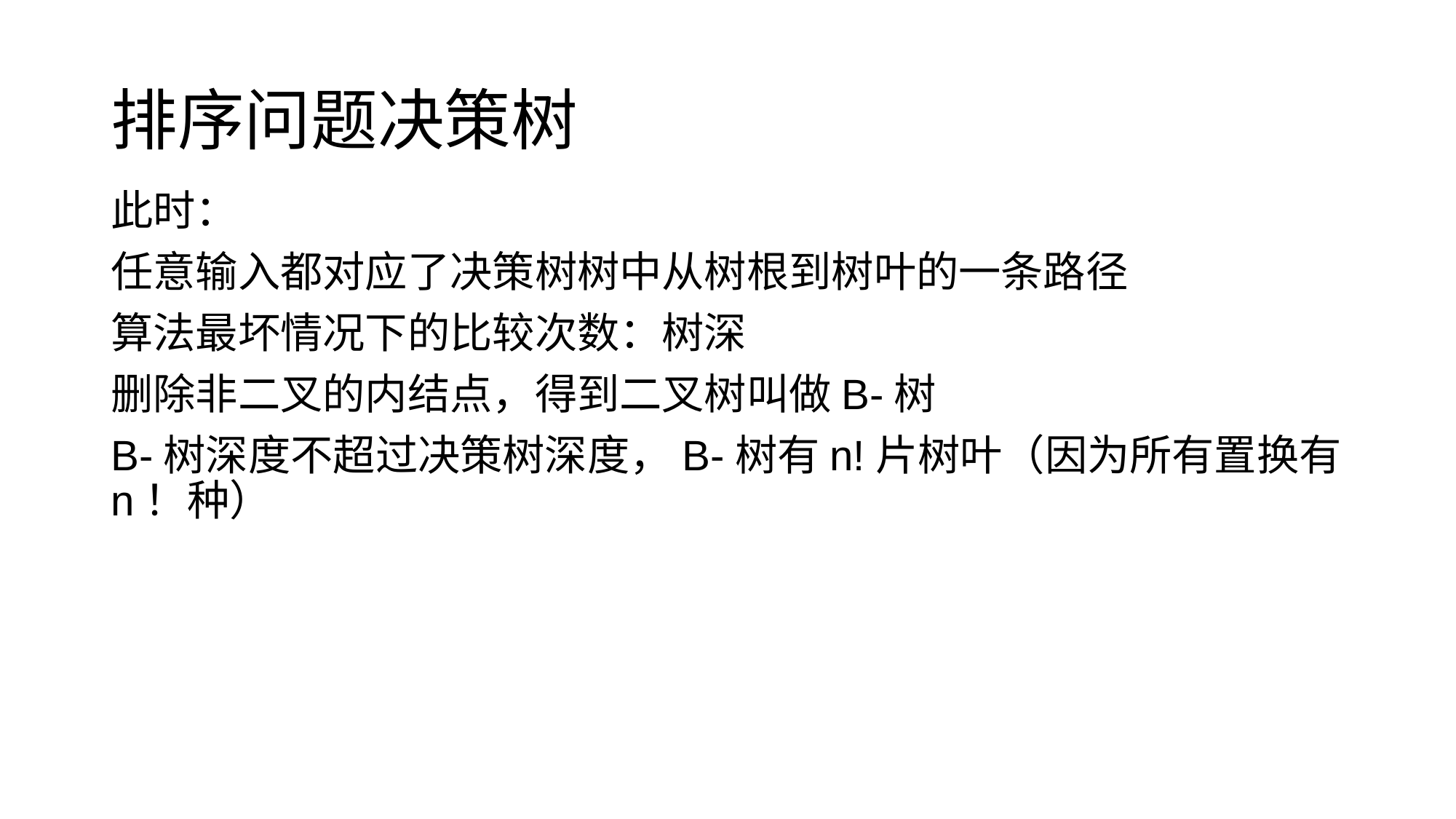

# 排序问题决策树
此时：
任意输入都对应了决策树树中从树根到树叶的一条路径
算法最坏情况下的比较次数：树深
删除非二叉的内结点，得到二叉树叫做B-树
B-树深度不超过决策树深度，B-树有n!片树叶（因为所有置换有n！种）